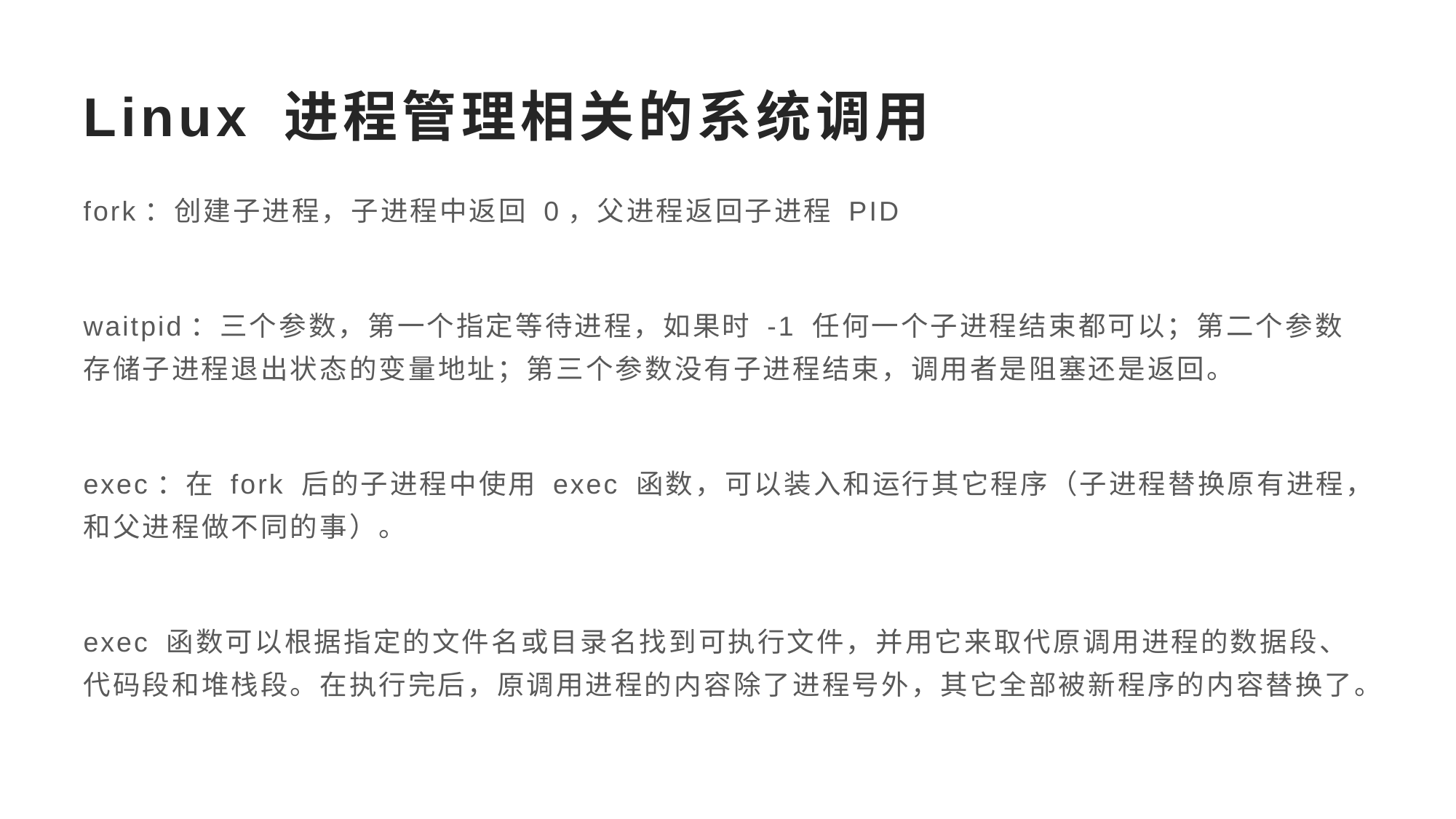

# Linux 进程管理相关的系统调用
fork：创建子进程，子进程中返回 0，父进程返回子进程 PID

waitpid：三个参数，第一个指定等待进程，如果时 -1 任何一个子进程结束都可以；第二个参数存储子进程退出状态的变量地址；第三个参数没有子进程结束，调用者是阻塞还是返回。

exec：在 fork 后的子进程中使用 exec 函数，可以装入和运行其它程序（子进程替换原有进程，和父进程做不同的事）。

exec 函数可以根据指定的文件名或目录名找到可执行文件，并用它来取代原调用进程的数据段、代码段和堆栈段。在执行完后，原调用进程的内容除了进程号外，其它全部被新程序的内容替换了。